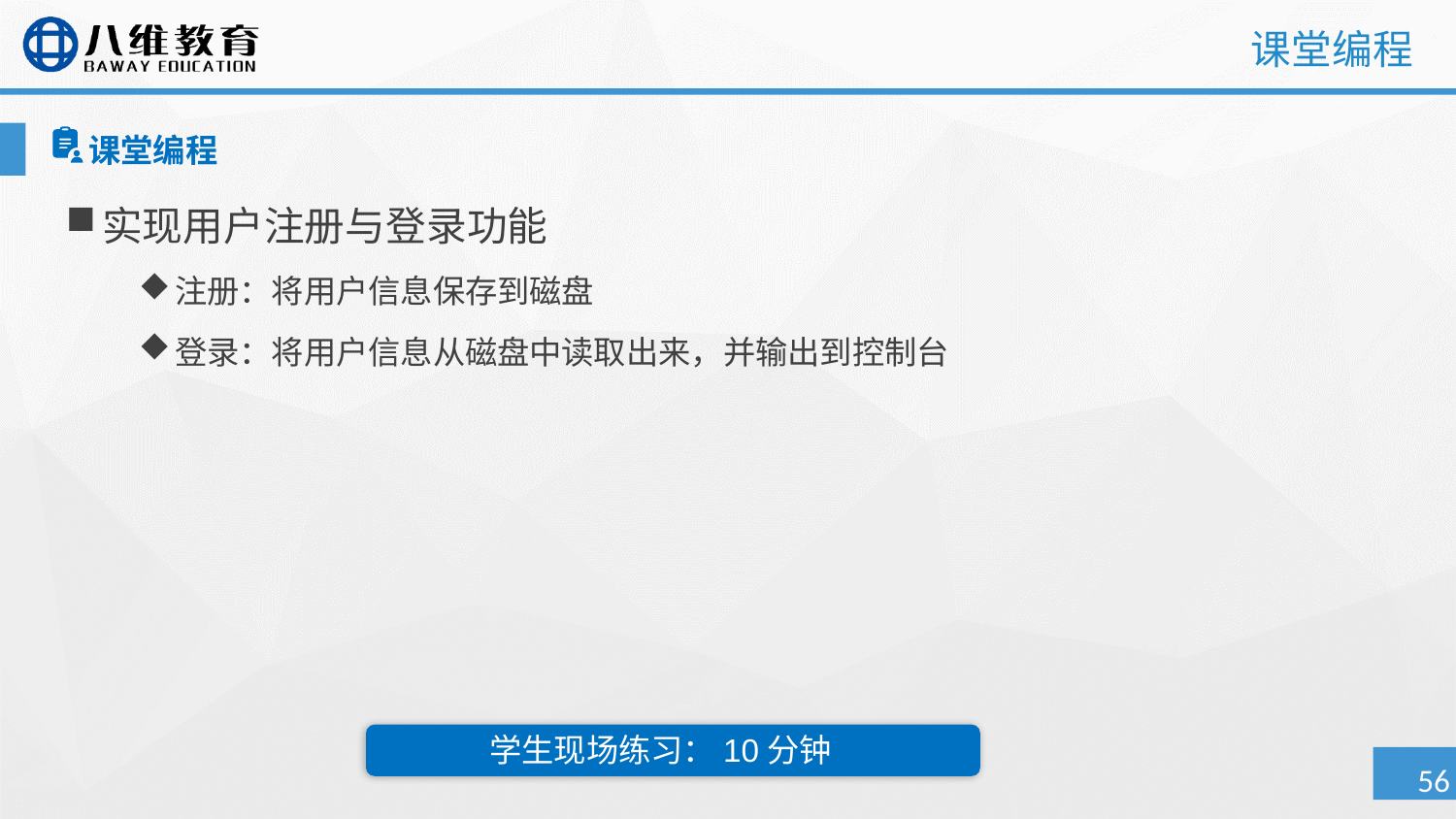

# 课堂编程
课堂编程

实现用户注册与登录功能
注册：将用户信息保存到磁盘
登录：将用户信息从磁盘中读取出来，并输出到控制台
学生现场练习：10分钟